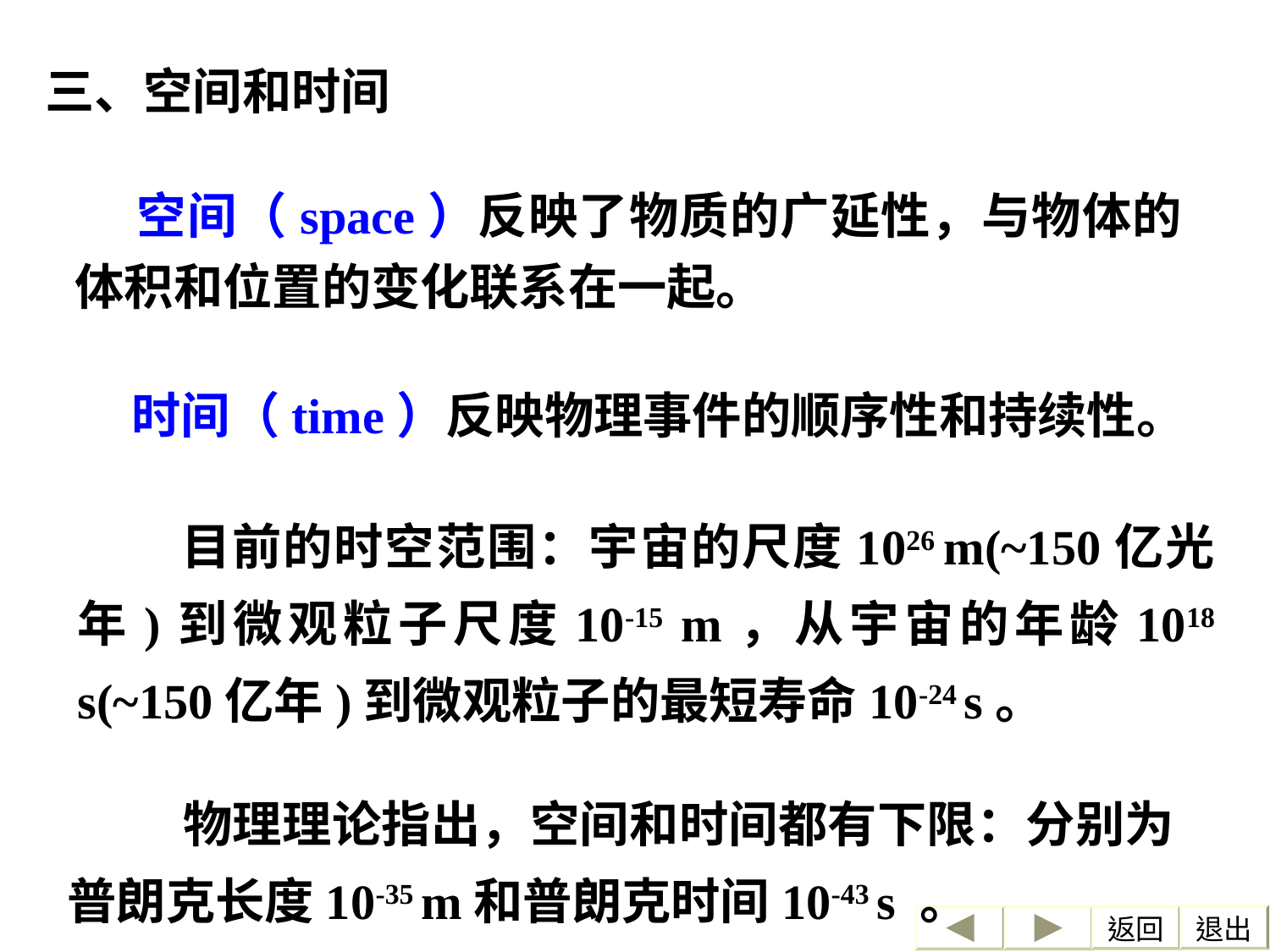

三、空间和时间
    空间（space）反映了物质的广延性，与物体的体积和位置的变化联系在一起。
    时间（time）反映物理事件的顺序性和持续性。
       目前的时空范围：宇宙的尺度1026 m(~150亿光年)到微观粒子尺度10-15 m，从宇宙的年龄1018 s(~150亿年)到微观粒子的最短寿命10-24 s。
         物理理论指出，空间和时间都有下限：分别为普朗克长度10-35 m和普朗克时间10-43 s 。